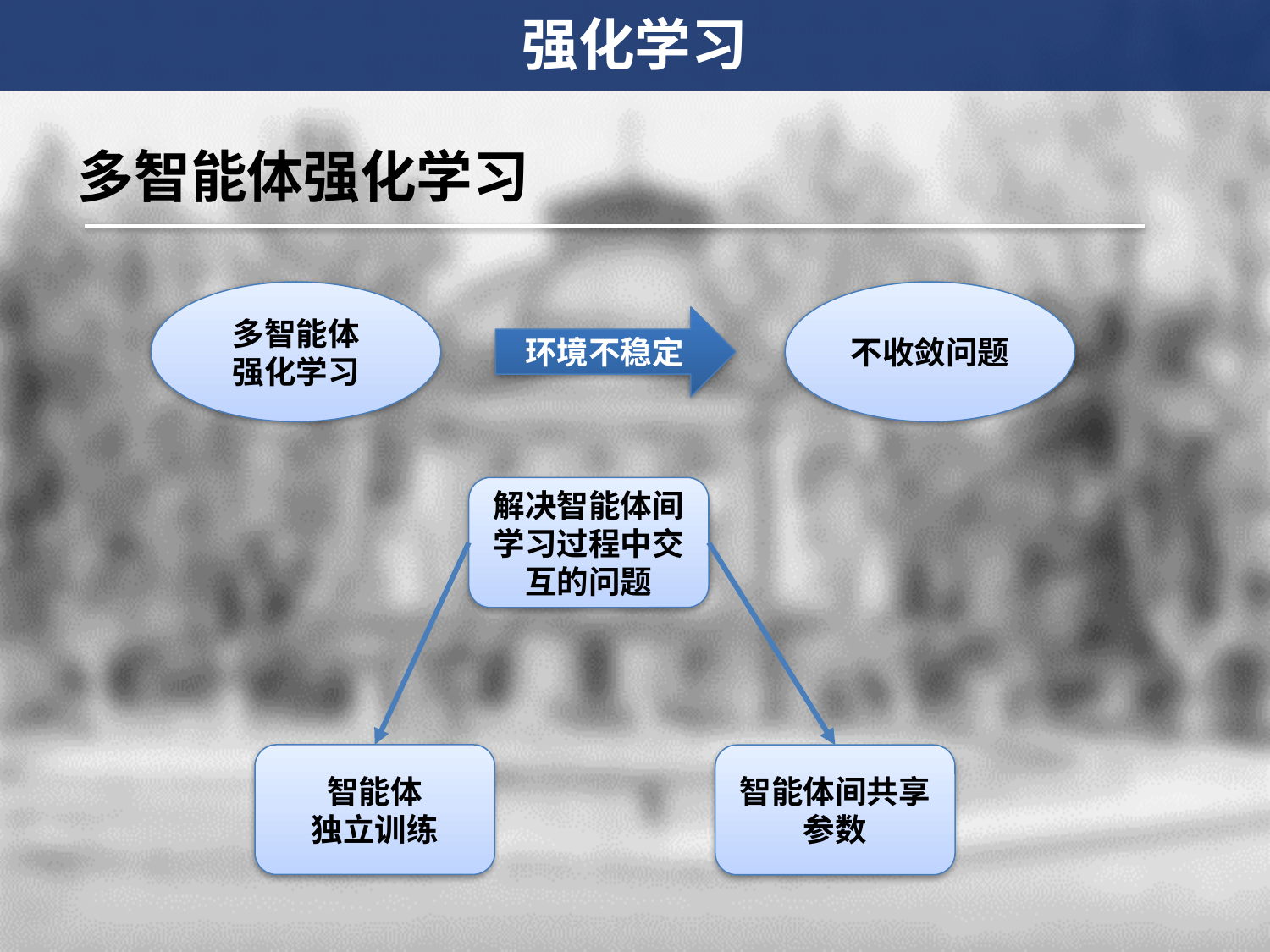

强化学习
多智能体强化学习
不收敛问题
多智能体
强化学习
环境不稳定
解决智能体间学习过程中交互的问题
智能体
独立训练
智能体间共享参数